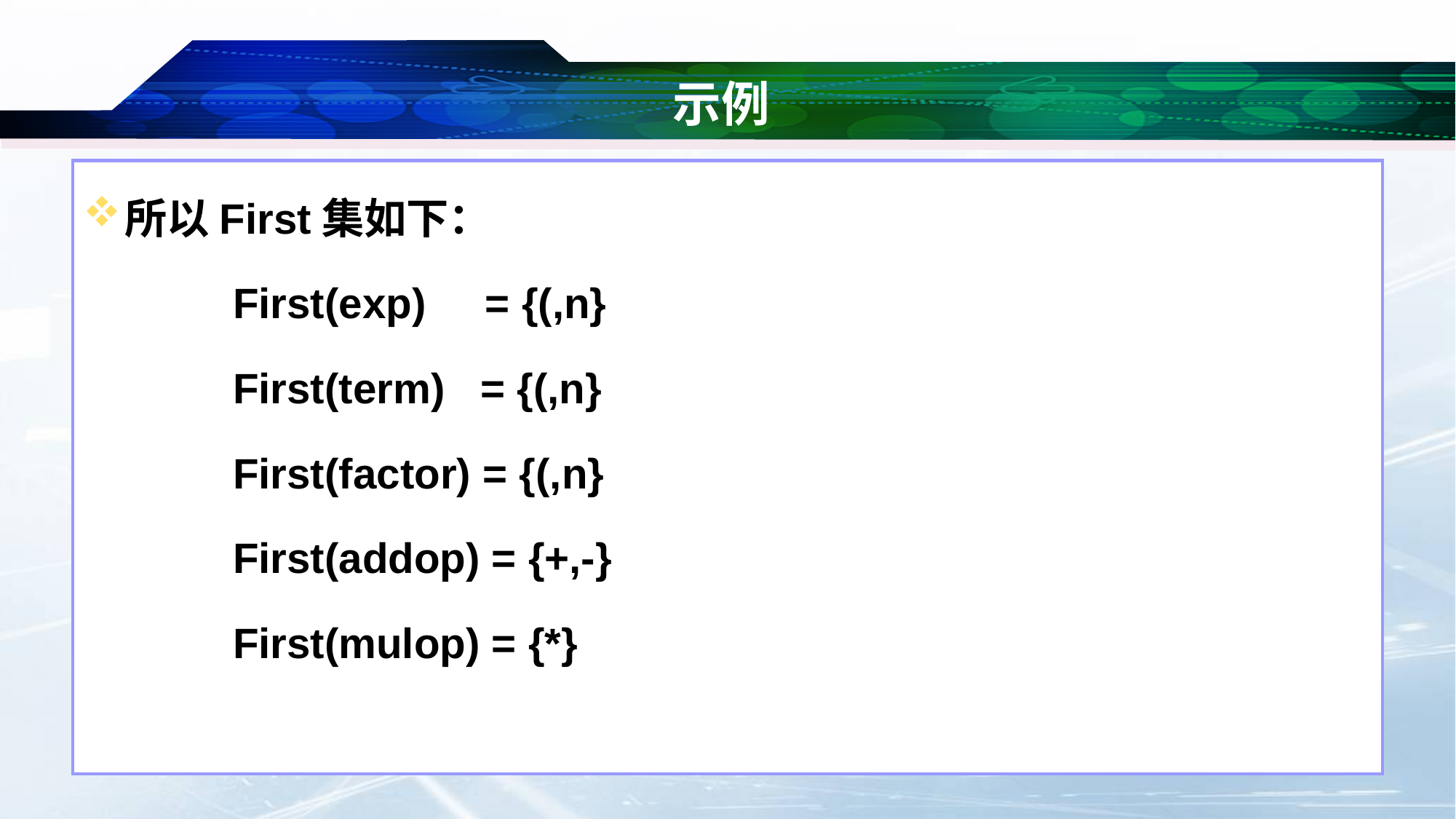

# 示例
所以First集如下：
        First(exp)     = {(,n}
        First(term)   = {(,n}
        First(factor) = {(,n}
        First(addop) = {+,-}
        First(mulop) = {*}